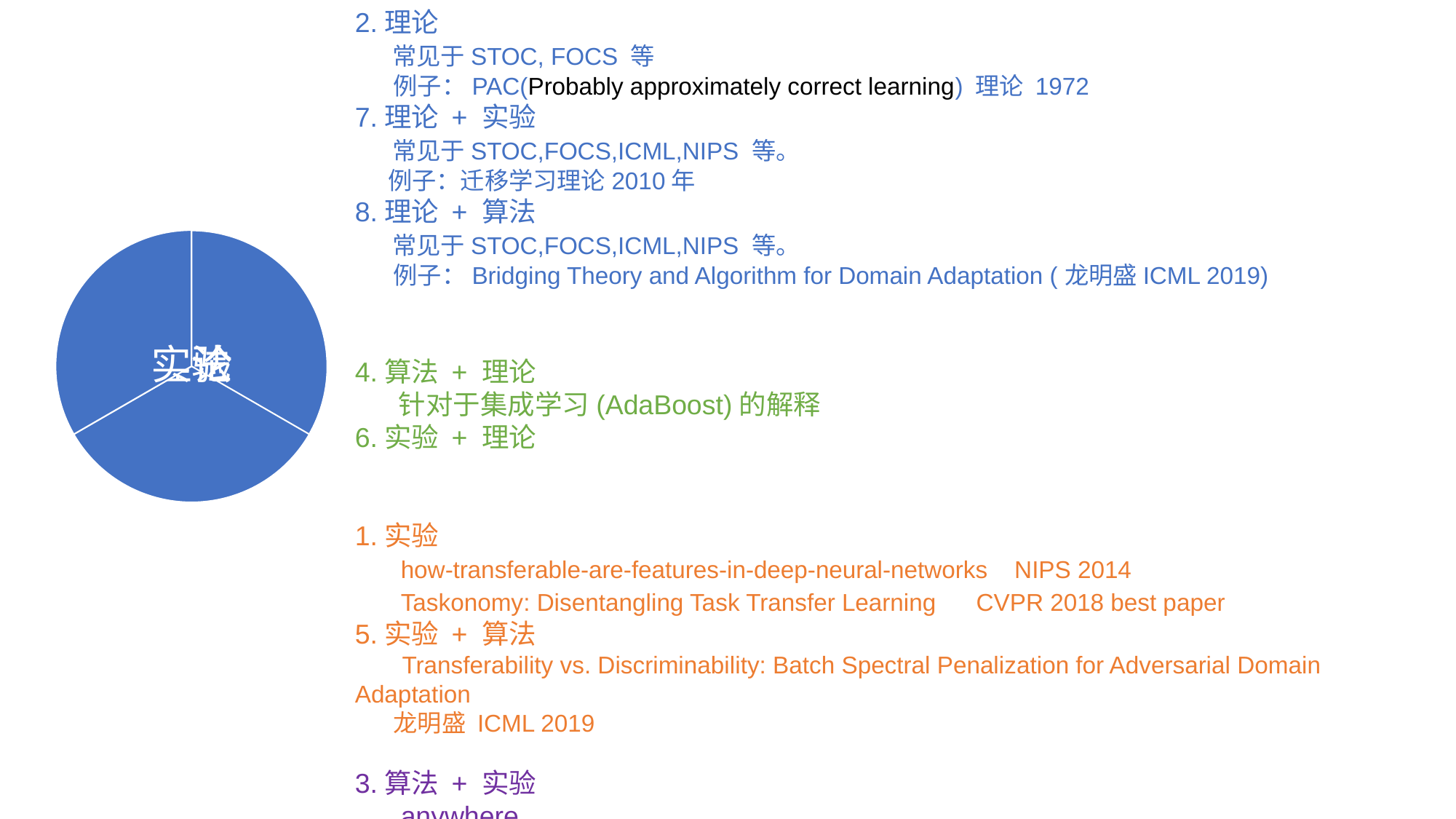

2.理论
     常见于STOC, FOCS 等
      例子：PAC(Probably approximately correct learning) 理论 1972
7.理论 + 实验
     常见于STOC,FOCS,ICML,NIPS 等。
     例子：迁移学习理论2010年
8.理论 + 算法
     常见于STOC,FOCS,ICML,NIPS 等。
      例子：Bridging Theory and Algorithm for Domain Adaptation (龙明盛ICML 2019)

4.算法 + 理论
      针对于集成学习(AdaBoost)的解释
6.实验 + 理论

1.实验
      how-transferable-are-features-in-deep-neural-networks    NIPS 2014
      Taskonomy: Disentangling Task Transfer Learning      CVPR 2018 best paper
5.实验 + 算法
       Transferability vs. Discriminability: Batch Spectral Penalization for Adversarial Domain Adaptation
      龙明盛 ICML 2019

3.算法 + 实验
      anywhere
算法
理论
实验